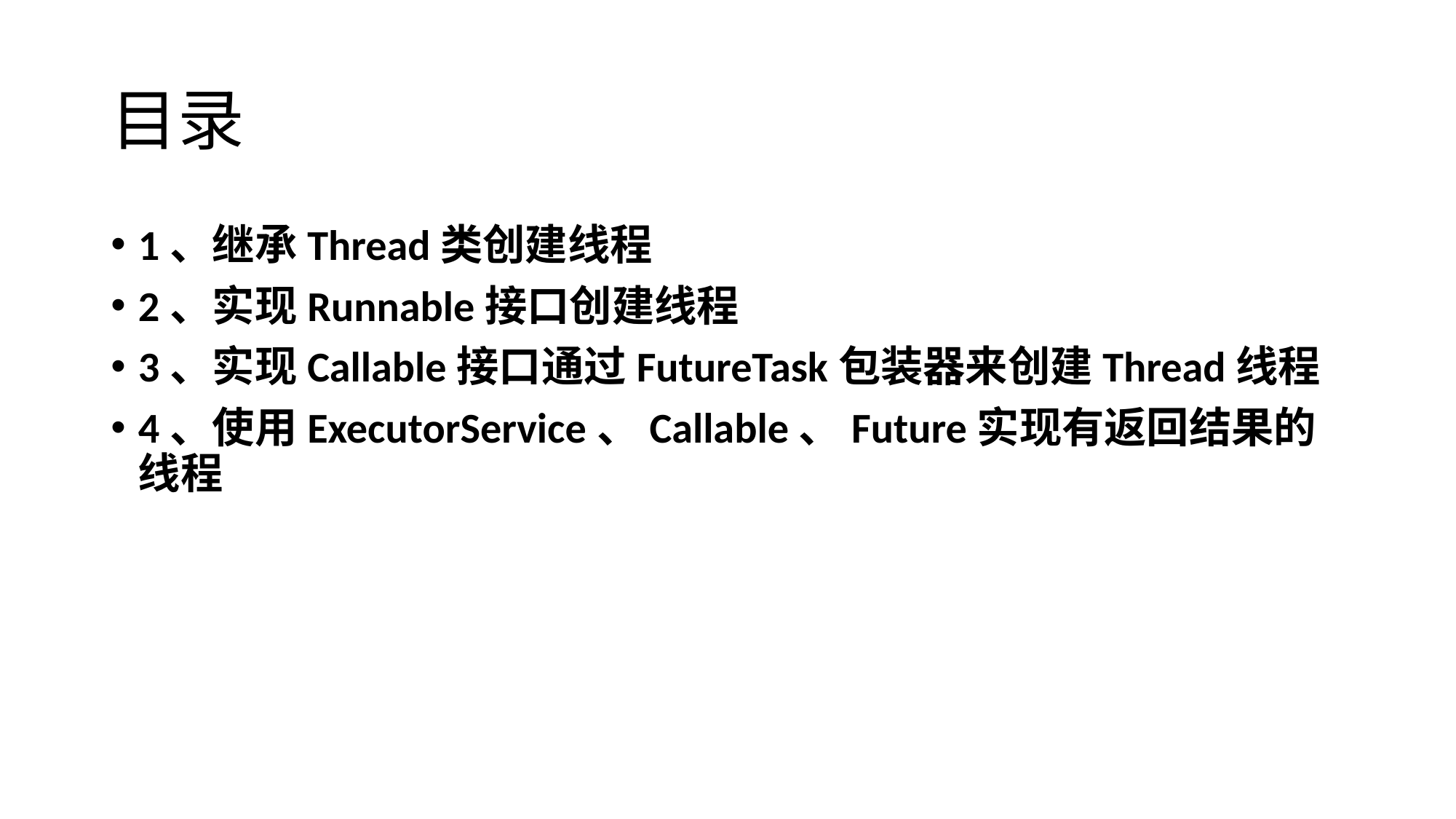

# 目录
1、继承Thread类创建线程
2、实现Runnable接口创建线程
3、实现Callable接口通过FutureTask包装器来创建Thread线程
4、使用ExecutorService、Callable、Future实现有返回结果的线程